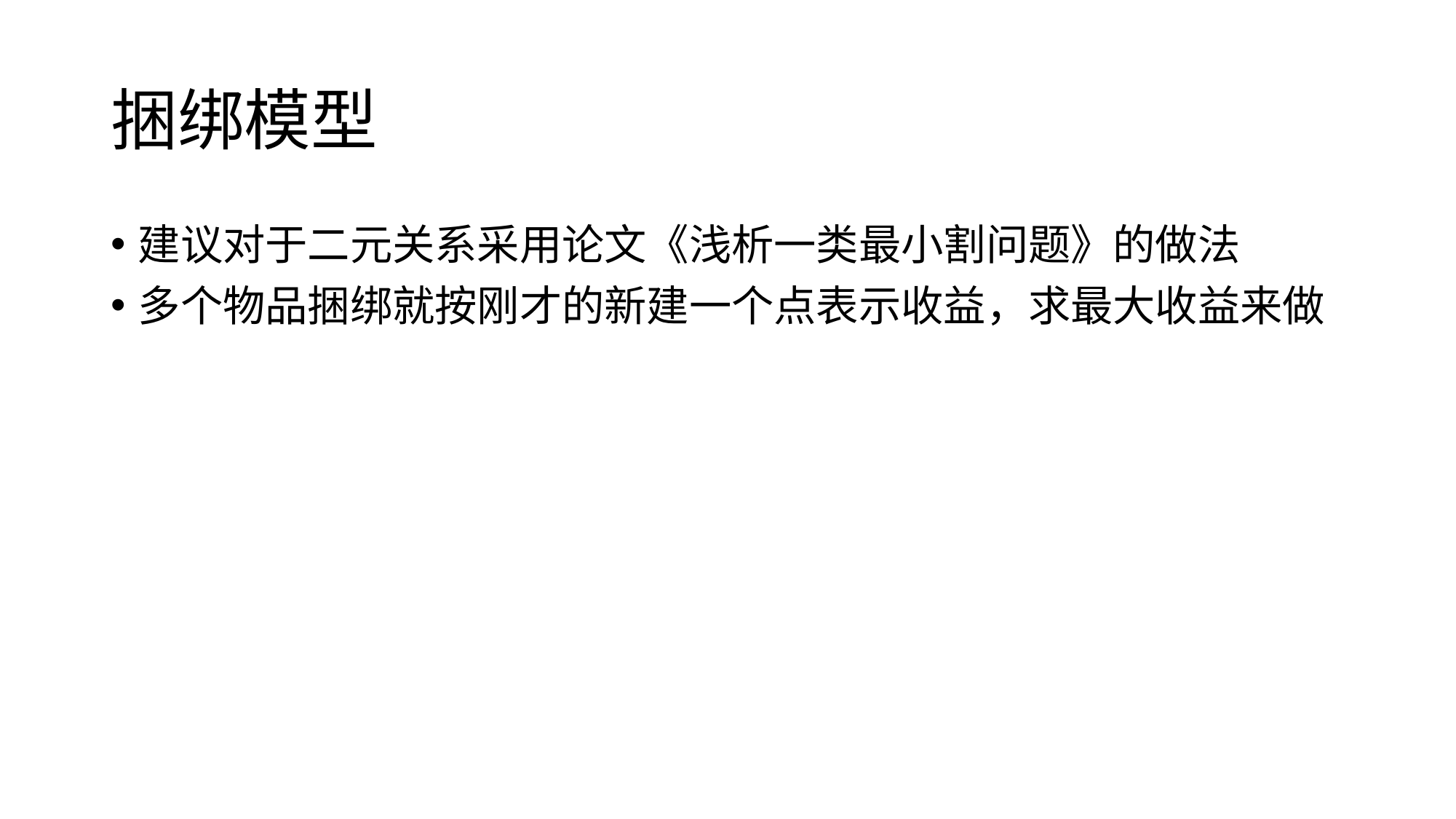

# 捆绑模型
建议对于二元关系采用论文《浅析一类最小割问题》的做法
多个物品捆绑就按刚才的新建一个点表示收益，求最大收益来做